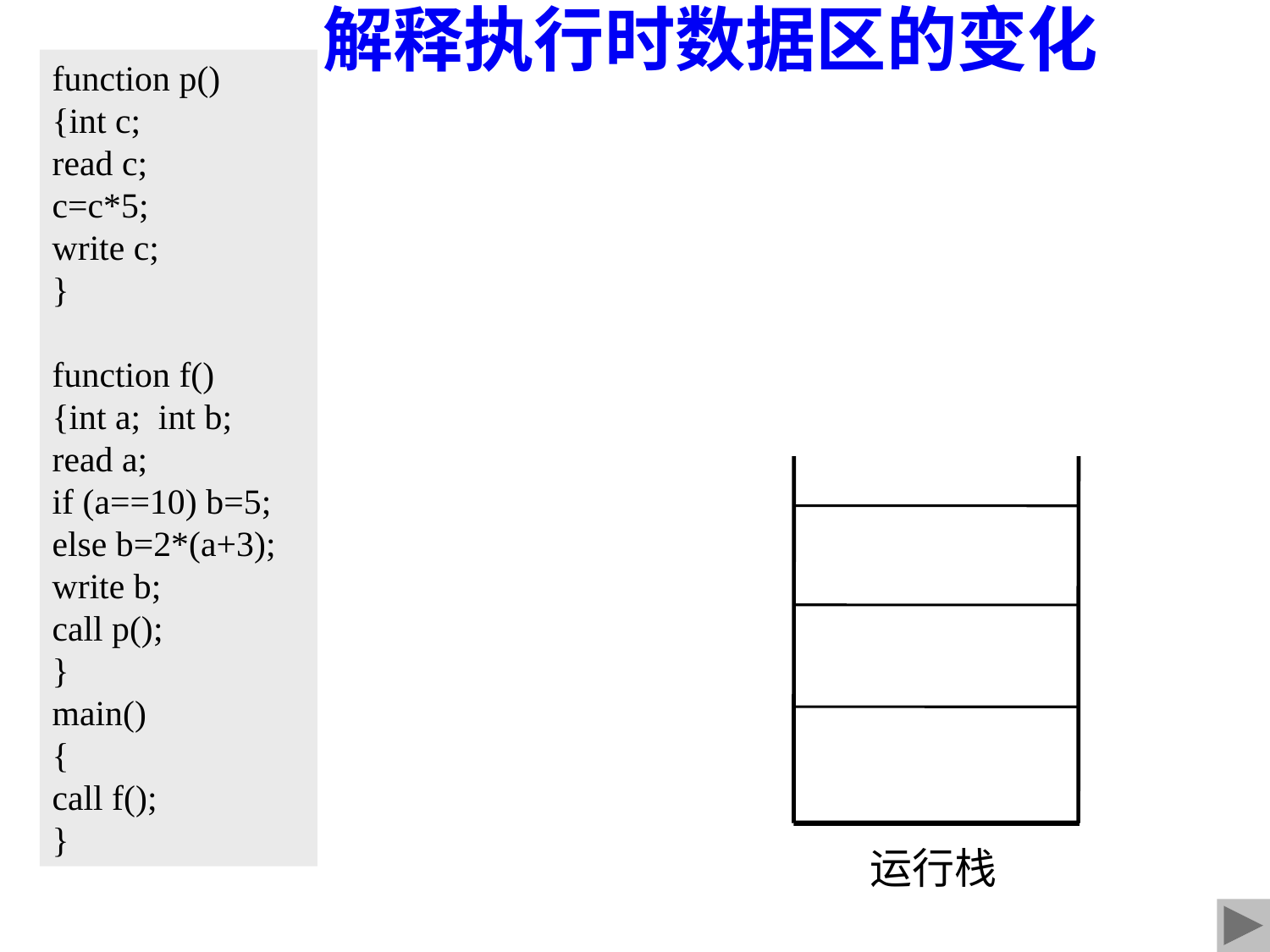

# 解释执行时数据区的变化
function p()
{int c;
read c;
c=c*5;
write c;
}

function f()
{int a;  int b;
read a;
if (a==10) b=5;
else b=2*(a+3);
write b;
call p();
}
main()
{
call f();
}

main
——>f

——> p

       p

f

       main

运行栈